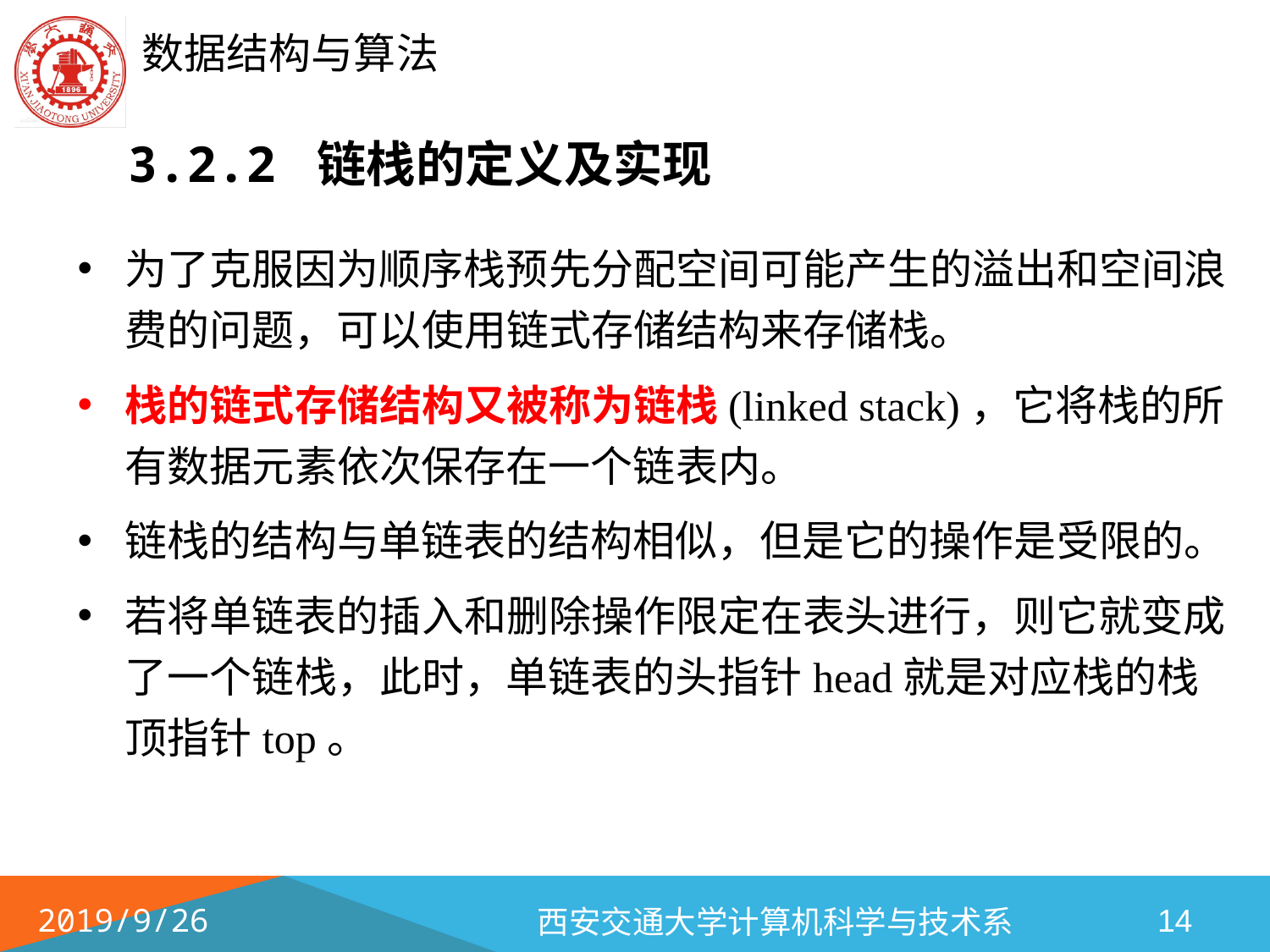

# 3.2.2 链栈的定义及实现
为了克服因为顺序栈预先分配空间可能产生的溢出和空间浪费的问题，可以使用链式存储结构来存储栈。
栈的链式存储结构又被称为链栈(linked stack)，它将栈的所有数据元素依次保存在一个链表内。
链栈的结构与单链表的结构相似，但是它的操作是受限的。
若将单链表的插入和删除操作限定在表头进行，则它就变成了一个链栈，此时，单链表的头指针head就是对应栈的栈顶指针top。